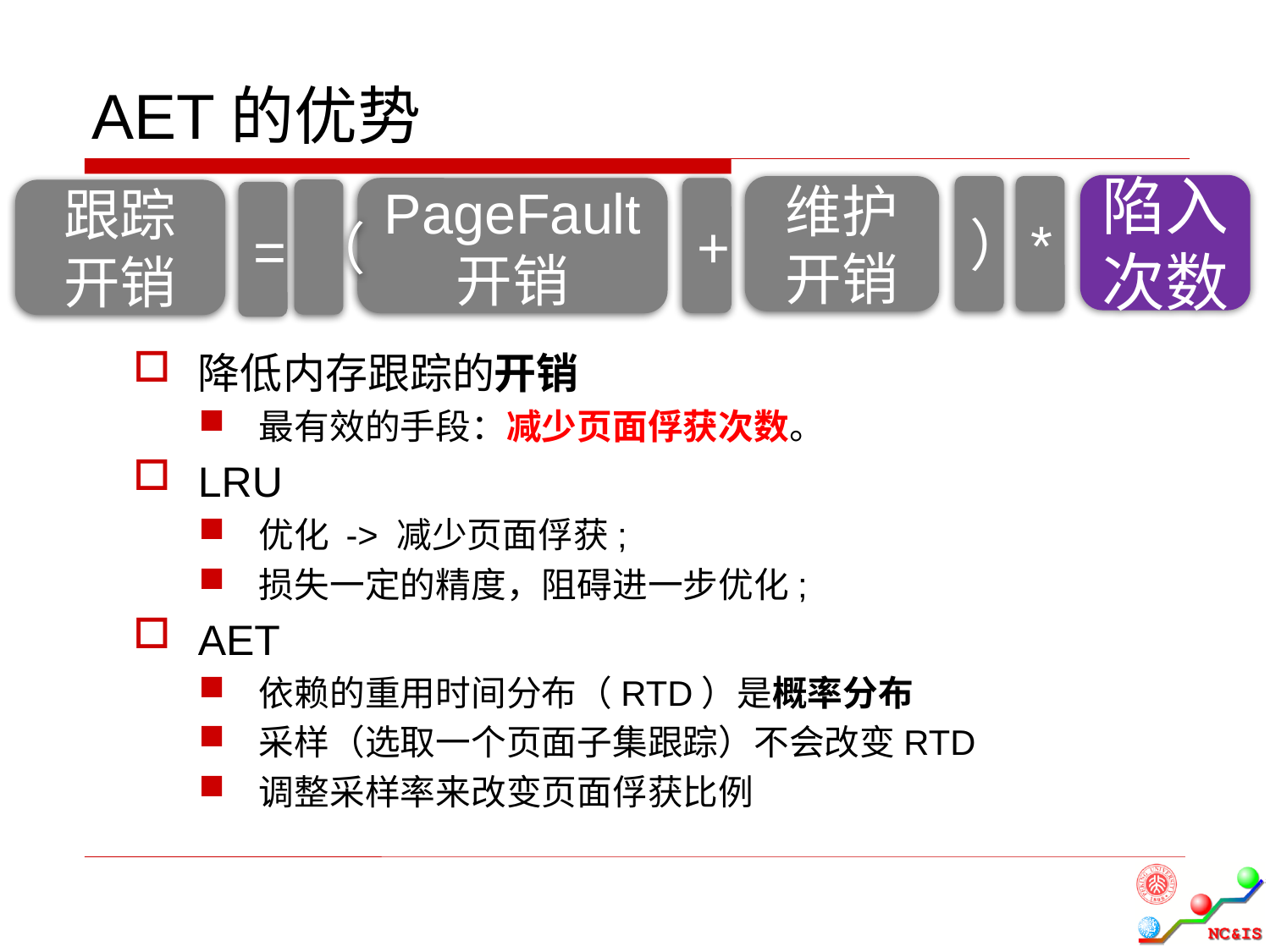

AET的优势
陷入
次数
*
维护开销
）
PageFault
开销
+
（
跟踪
开销
=
降低内存跟踪的开销
最有效的手段：减少页面俘获次数。
LRU
优化 -> 减少页面俘获;
损失一定的精度，阻碍进一步优化;
AET
依赖的重用时间分布（RTD）是概率分布
采样（选取一个页面子集跟踪）不会改变RTD
调整采样率来改变页面俘获比例